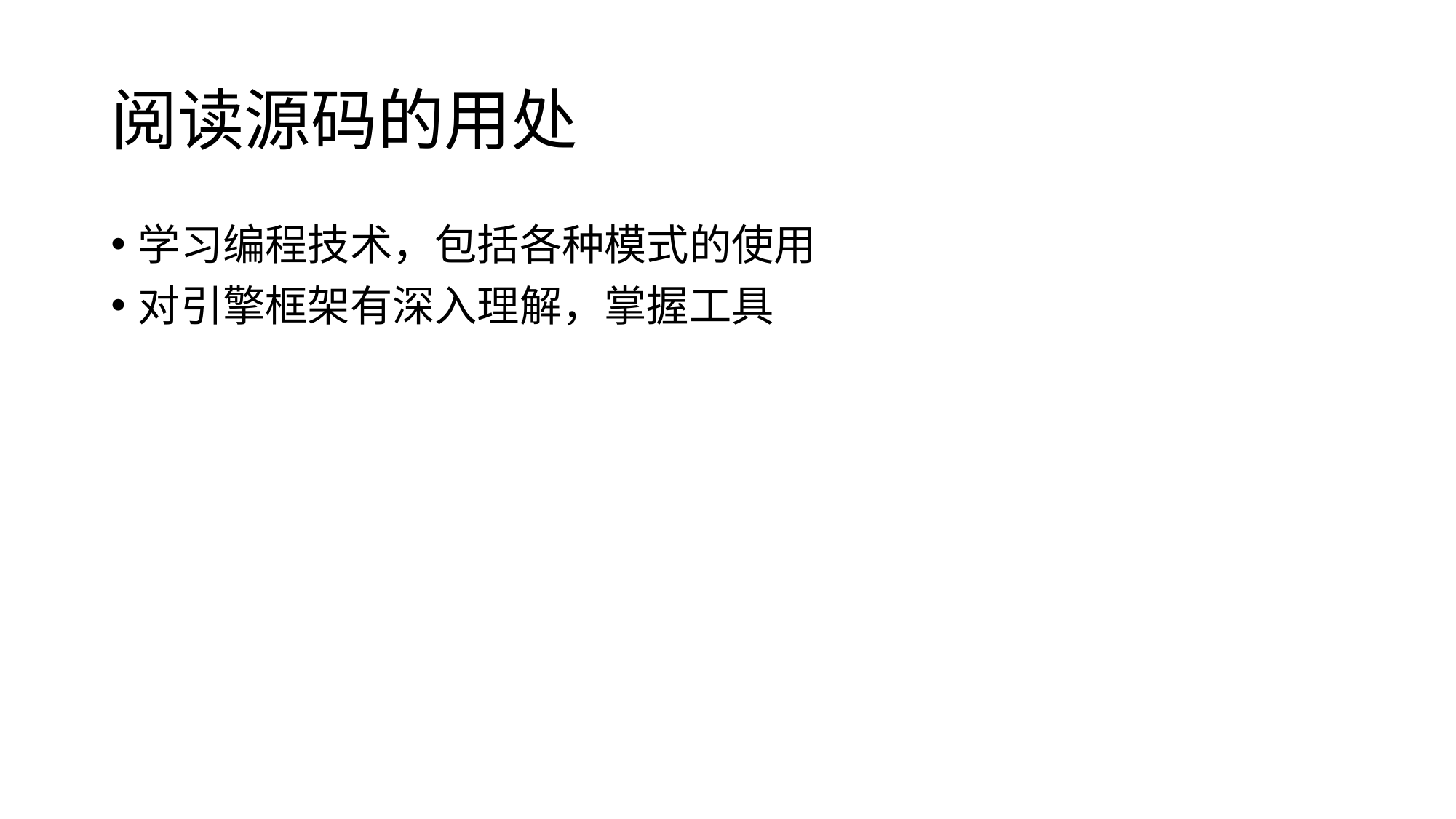

# 阅读源码的用处
学习编程技术，包括各种模式的使用
对引擎框架有深入理解，掌握工具